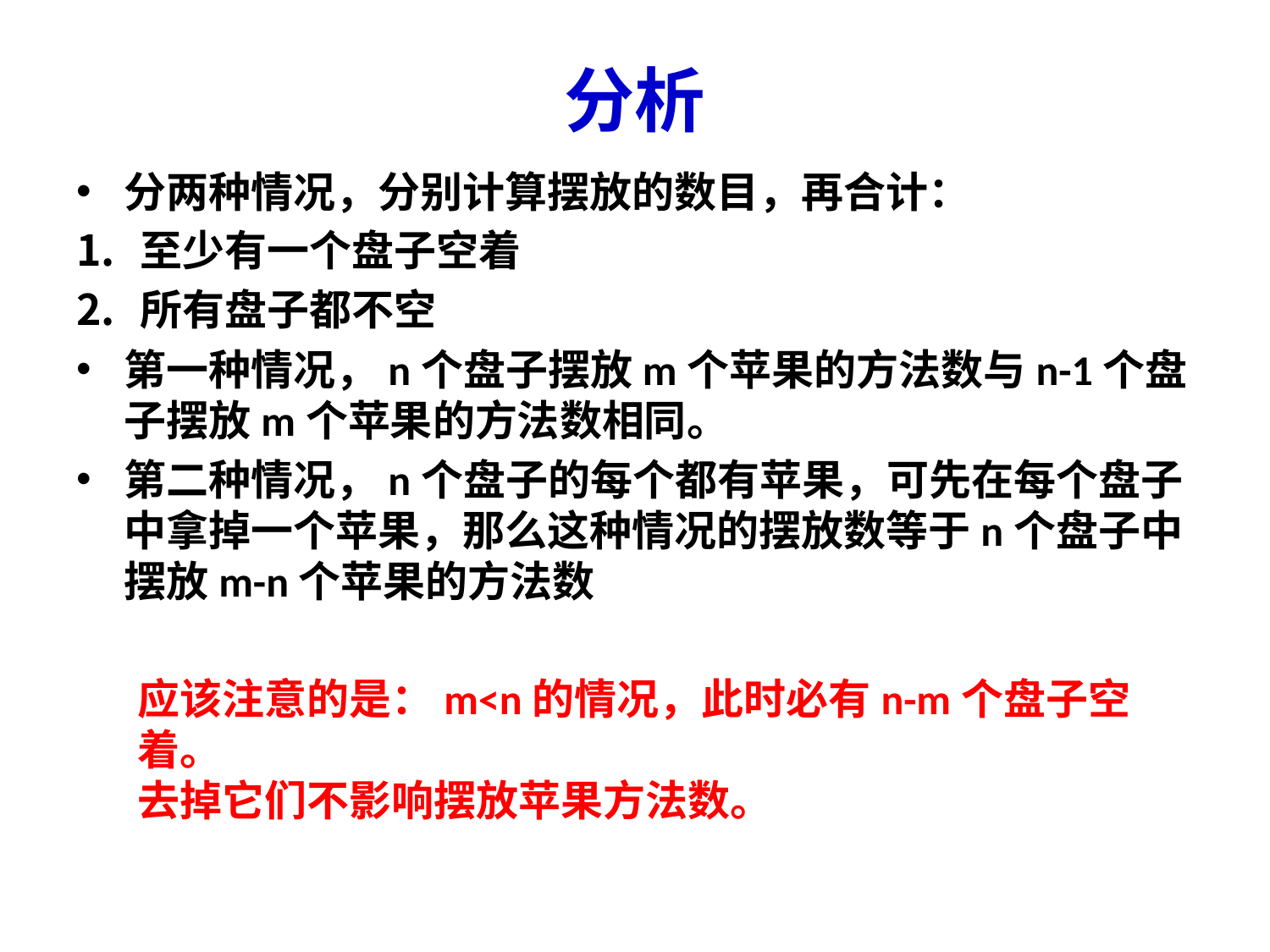

# 分析
分两种情况，分别计算摆放的数目，再合计：
至少有一个盘子空着
所有盘子都不空
第一种情况，n个盘子摆放m个苹果的方法数与n-1个盘子摆放m个苹果的方法数相同。
第二种情况，n个盘子的每个都有苹果，可先在每个盘子中拿掉一个苹果，那么这种情况的摆放数等于n个盘子中摆放m-n个苹果的方法数
应该注意的是：m<n的情况，此时必有n-m个盘子空着。
去掉它们不影响摆放苹果方法数。